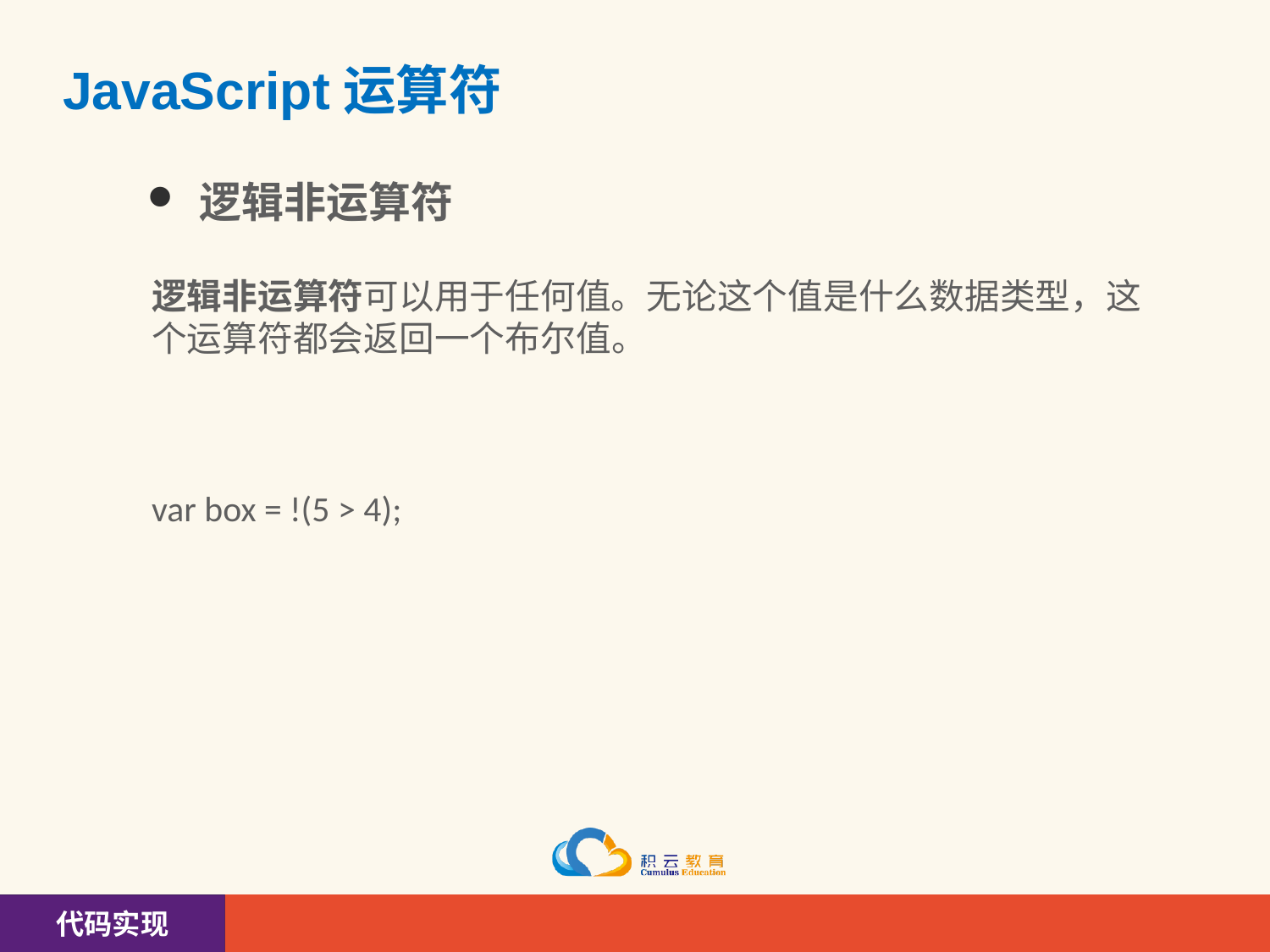

# JavaScript运算符
 逻辑非运算符
逻辑非运算符可以用于任何值。无论这个值是什么数据类型，这个运算符都会返回一个布尔值。

var box = !(5 > 4);